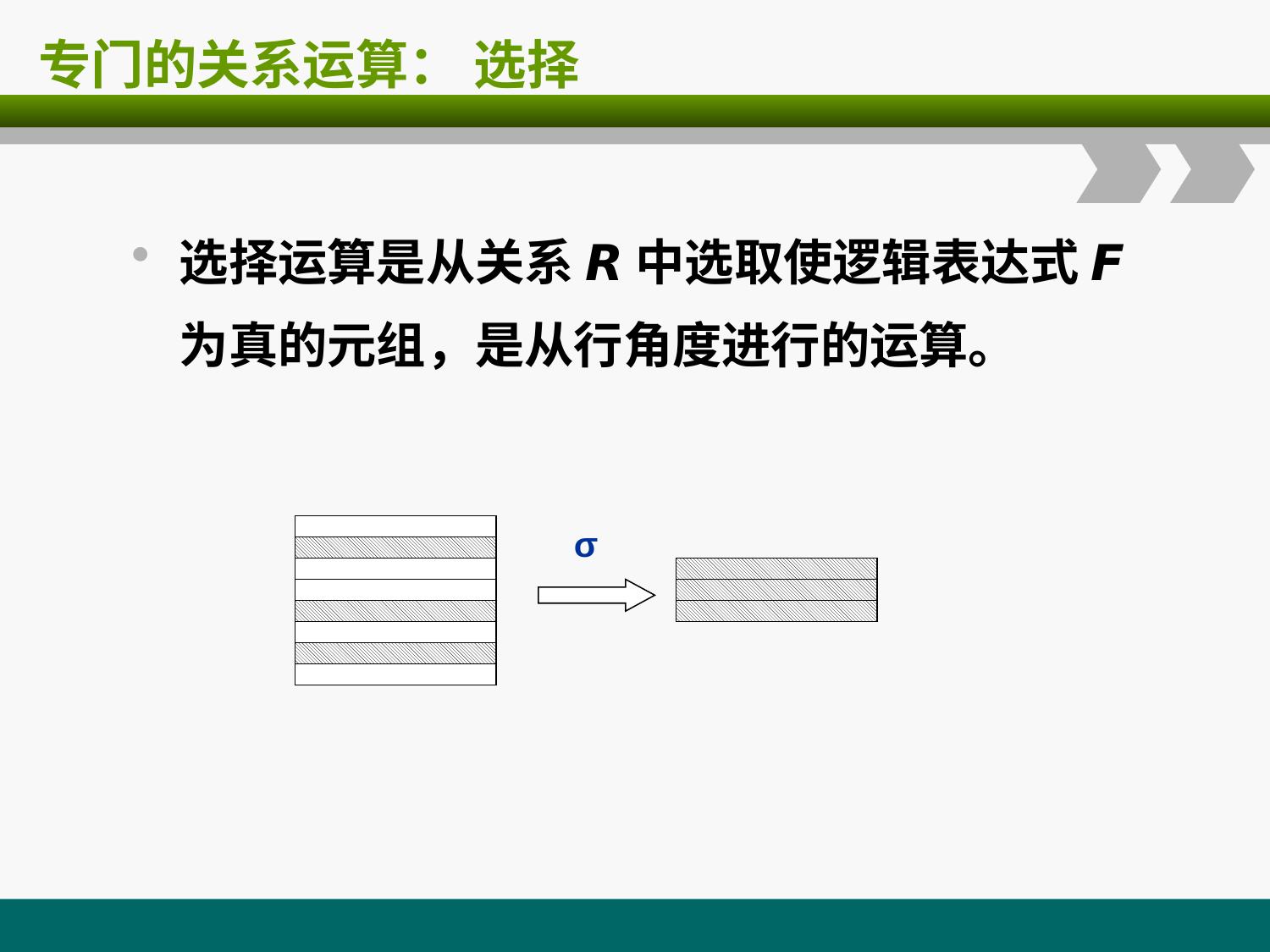

# 专门的关系运算： 选择
选择运算是从关系R中选取使逻辑表达式F为真的元组，是从行角度进行的运算。

σ